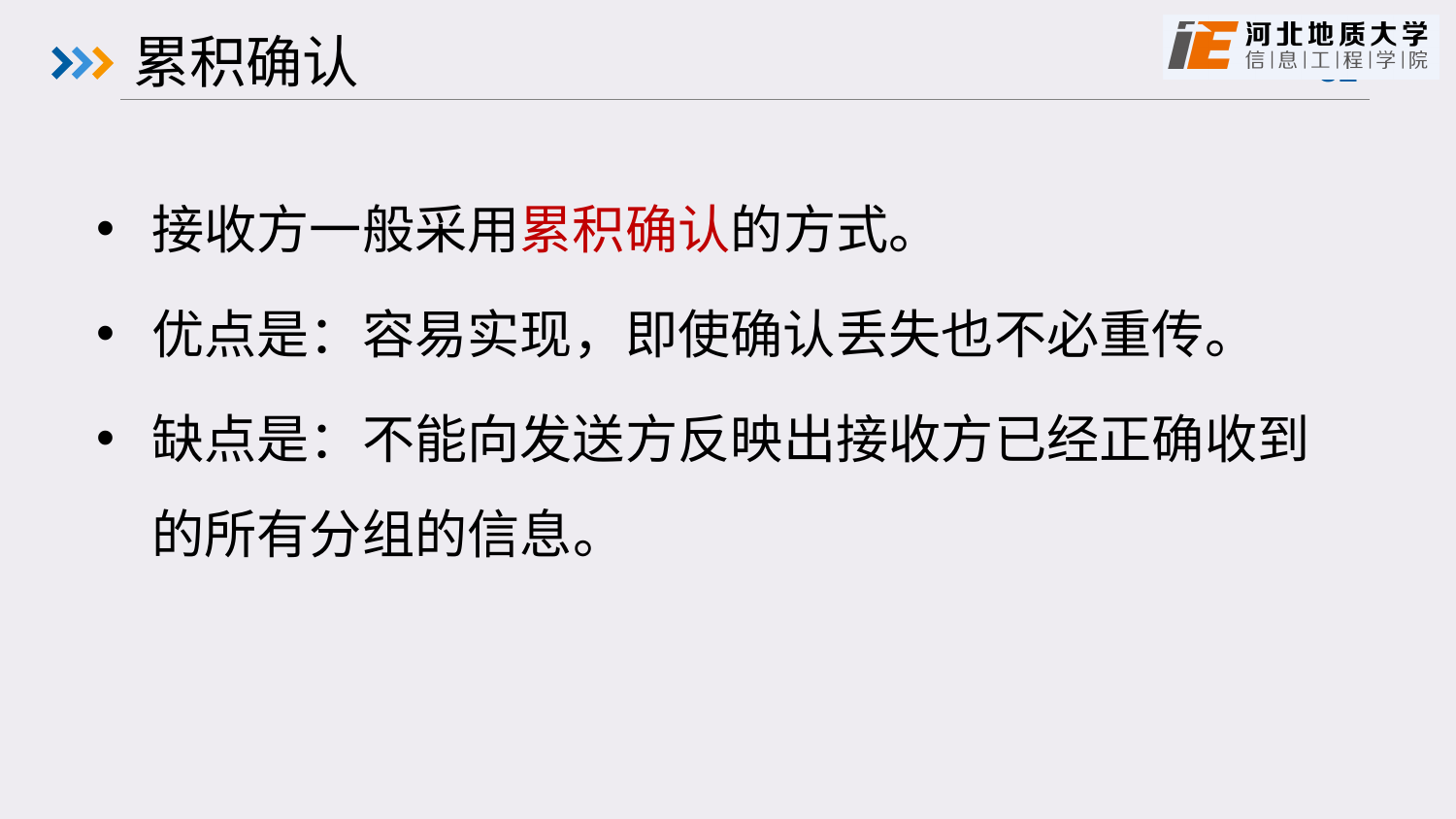

# 累积确认
接收方一般采用累积确认的方式。
优点是：容易实现，即使确认丢失也不必重传。
缺点是：不能向发送方反映出接收方已经正确收到的所有分组的信息。